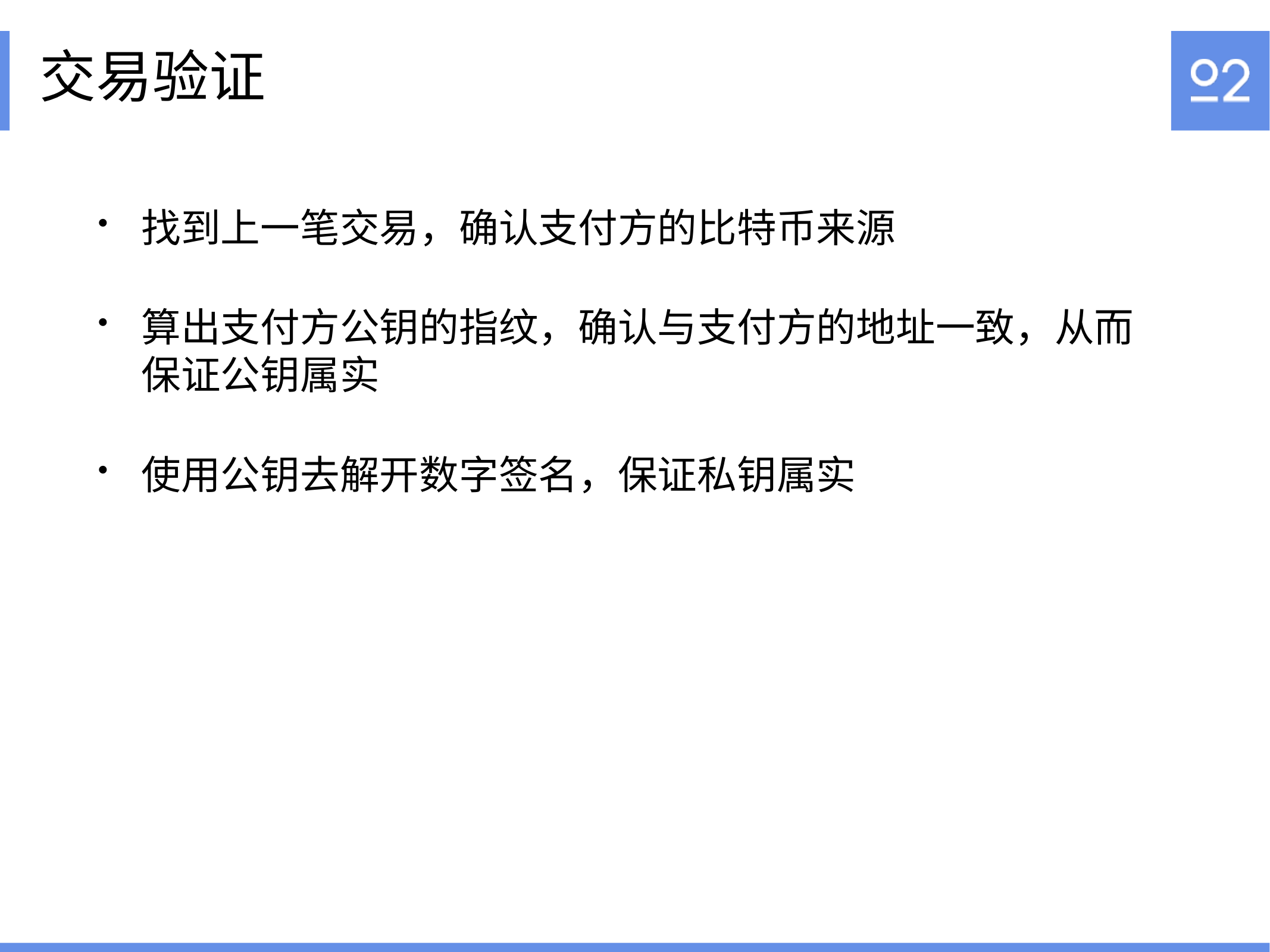

# 交易验证
找到上一笔交易，确认支付方的比特币来源
算出支付方公钥的指纹，确认与支付方的地址一致，从而保证公钥属实
使用公钥去解开数字签名，保证私钥属实